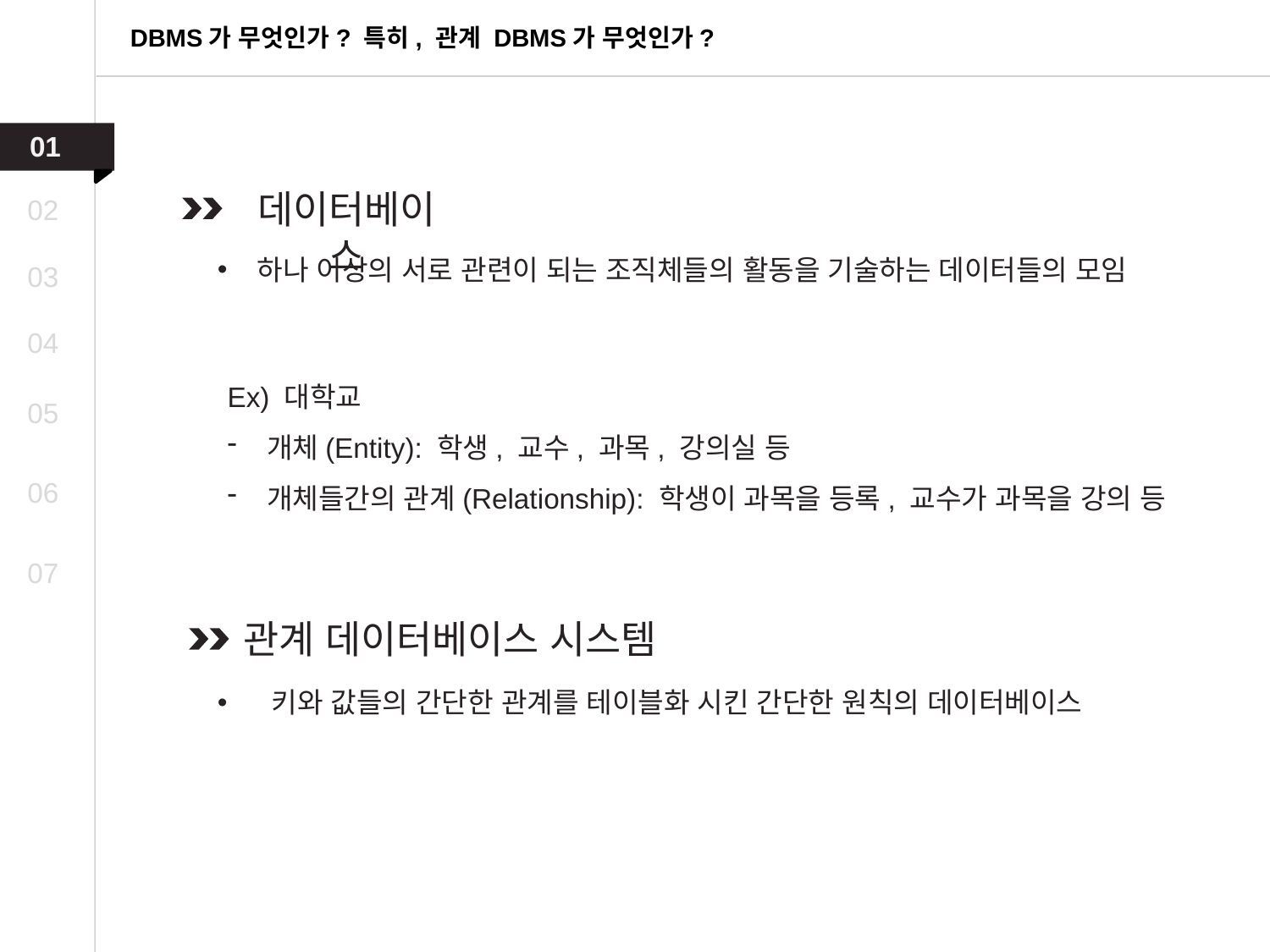

DBMS가 무엇인가? 특히, 관계 DBMS가 무엇인가?
01

데이터베이스
02

하나 이상의 서로 관련이 되는 조직체들의 활동을 기술하는 데이터들의 모임
03
04
Ex) 대학교
개체(Entity): 학생, 교수, 과목, 강의실 등
개체들간의 관계(Relationship): 학생이 과목을 등록, 교수가 과목을 강의 등
05
06
07
관계 데이터베이스 시스템

 키와 값들의 간단한 관계를 테이블화 시킨 간단한 원칙의 데이터베이스